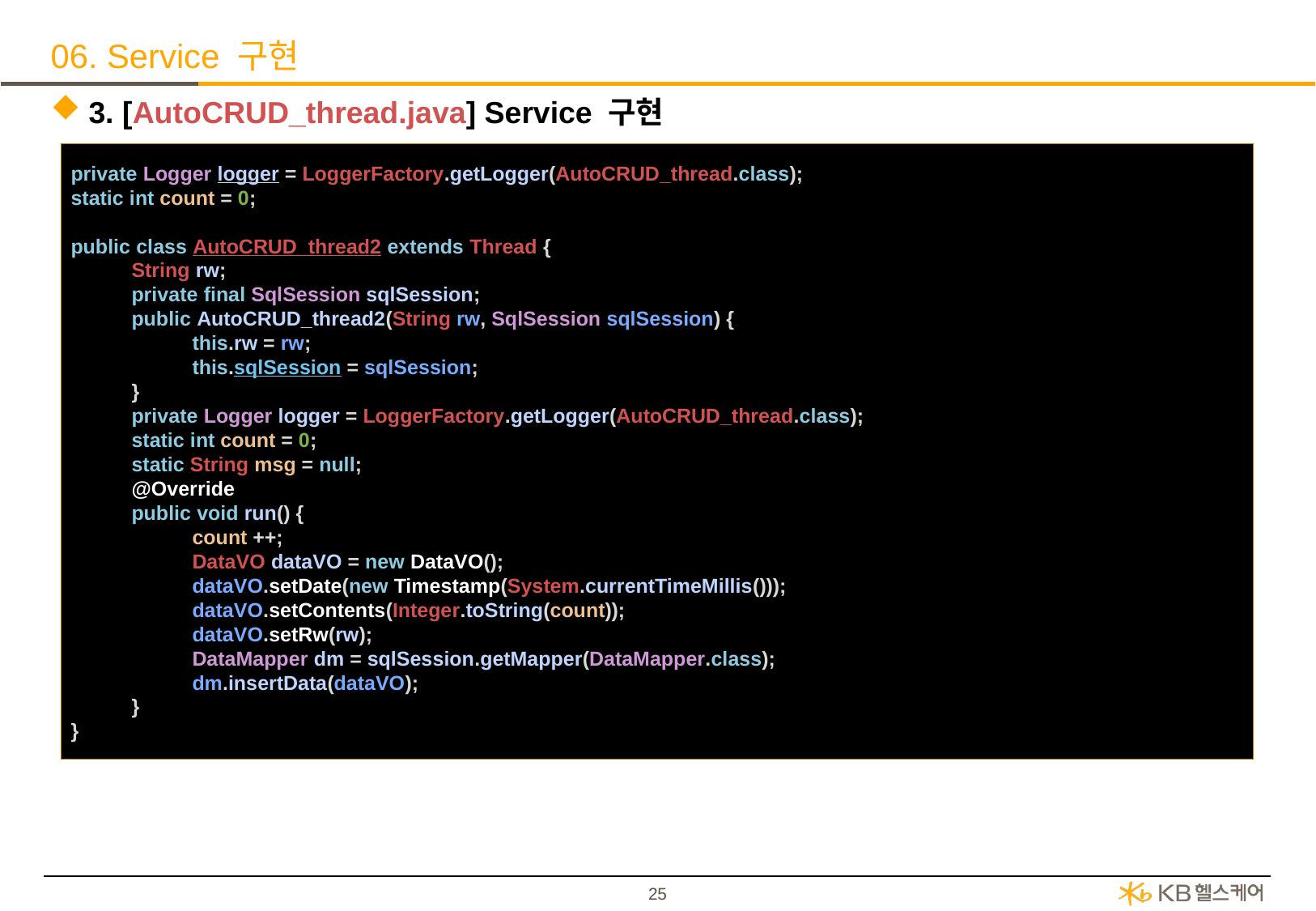

# 06. Service 구현
3. [AutoCRUD_thread.java] Service 구현

private Logger logger = LoggerFactory.getLogger(AutoCRUD_thread.class);
static int count = 0;

public class AutoCRUD_thread2 extends Thread {
String rw;
private final SqlSession sqlSession;
public AutoCRUD_thread2(String rw, SqlSession sqlSession) {
this.rw = rw;
this.sqlSession = sqlSession;
}
private Logger logger = LoggerFactory.getLogger(AutoCRUD_thread.class);
static int count = 0;
static String msg = null;
@Override
public void run() {
count ++;
DataVO dataVO = new DataVO();
dataVO.setDate(new Timestamp(System.currentTimeMillis()));
dataVO.setContents(Integer.toString(count));
dataVO.setRw(rw);
DataMapper dm = sqlSession.getMapper(DataMapper.class);
dm.insertData(dataVO);
}
}